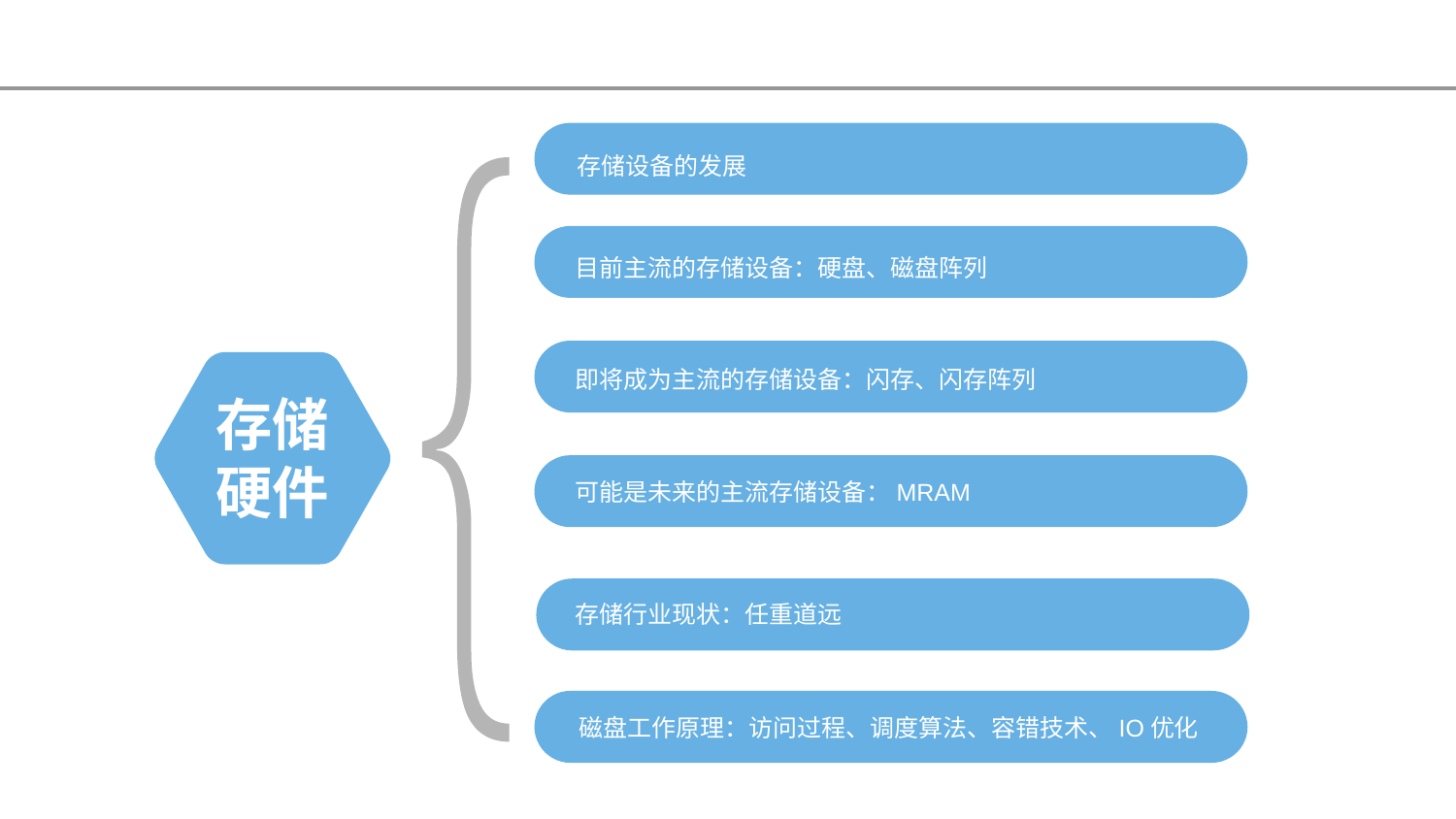

存储设备的发展

目前主流的存储设备：硬盘、磁盘阵列

即将成为主流的存储设备：闪存、闪存阵列
存储硬件

可能是未来的主流存储设备：MRAM

存储行业现状：任重道远

磁盘工作原理：访问过程、调度算法、容错技术、IO优化